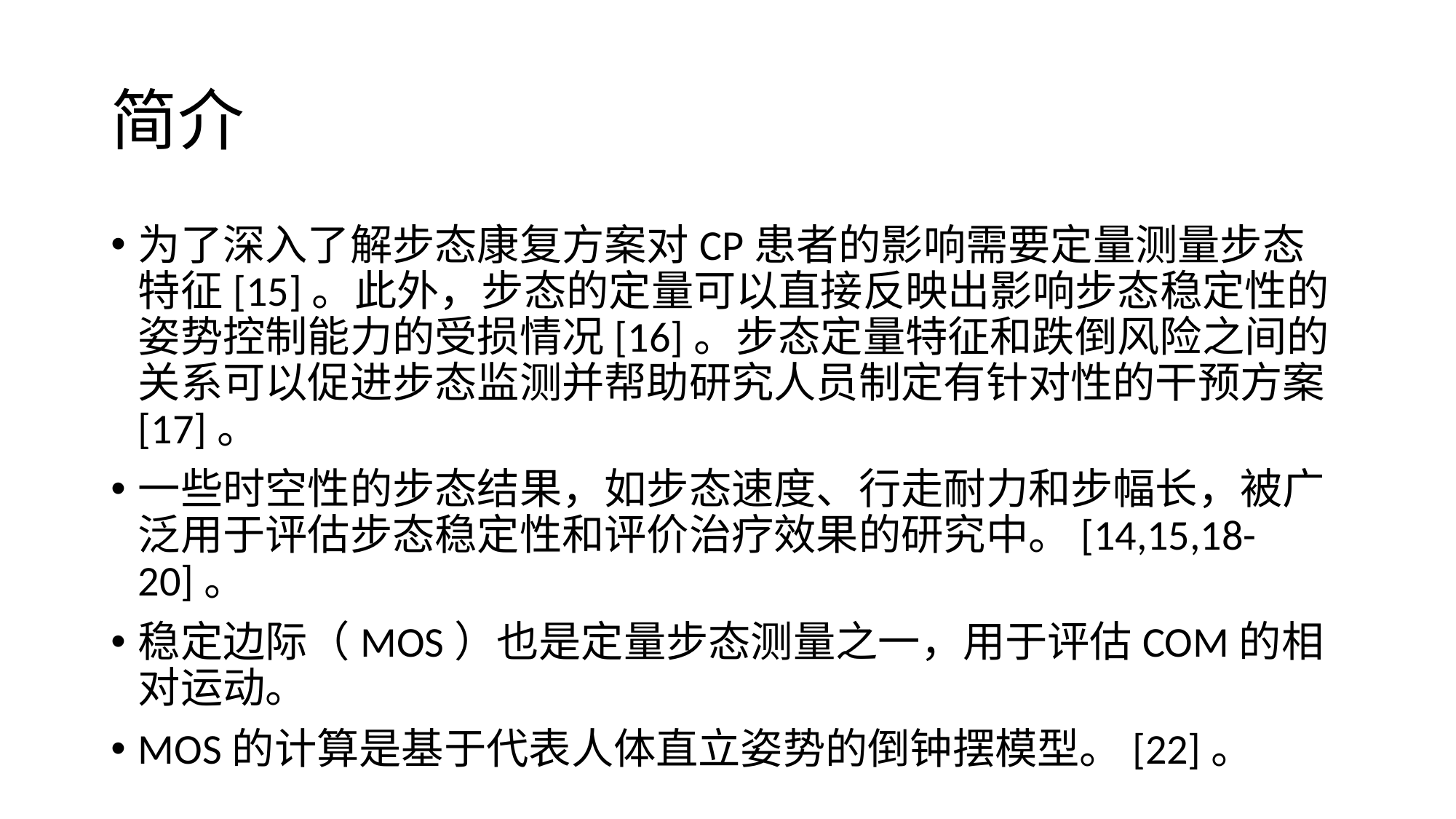

# 简介
为了深入了解步态康复方案对CP患者的影响需要定量测量步态特征[15]。此外，步态的定量可以直接反映出影响步态稳定性的姿势控制能力的受损情况[16]。步态定量特征和跌倒风险之间的关系可以促进步态监测并帮助研究人员制定有针对性的干预方案[17]。
一些时空性的步态结果，如步态速度、行走耐力和步幅长，被广泛用于评估步态稳定性和评价治疗效果的研究中。[14,15,18-20]。
稳定边际（MOS）也是定量步态测量之一，用于评估COM的相对运动。
MOS的计算是基于代表人体直立姿势的倒钟摆模型。[22]。